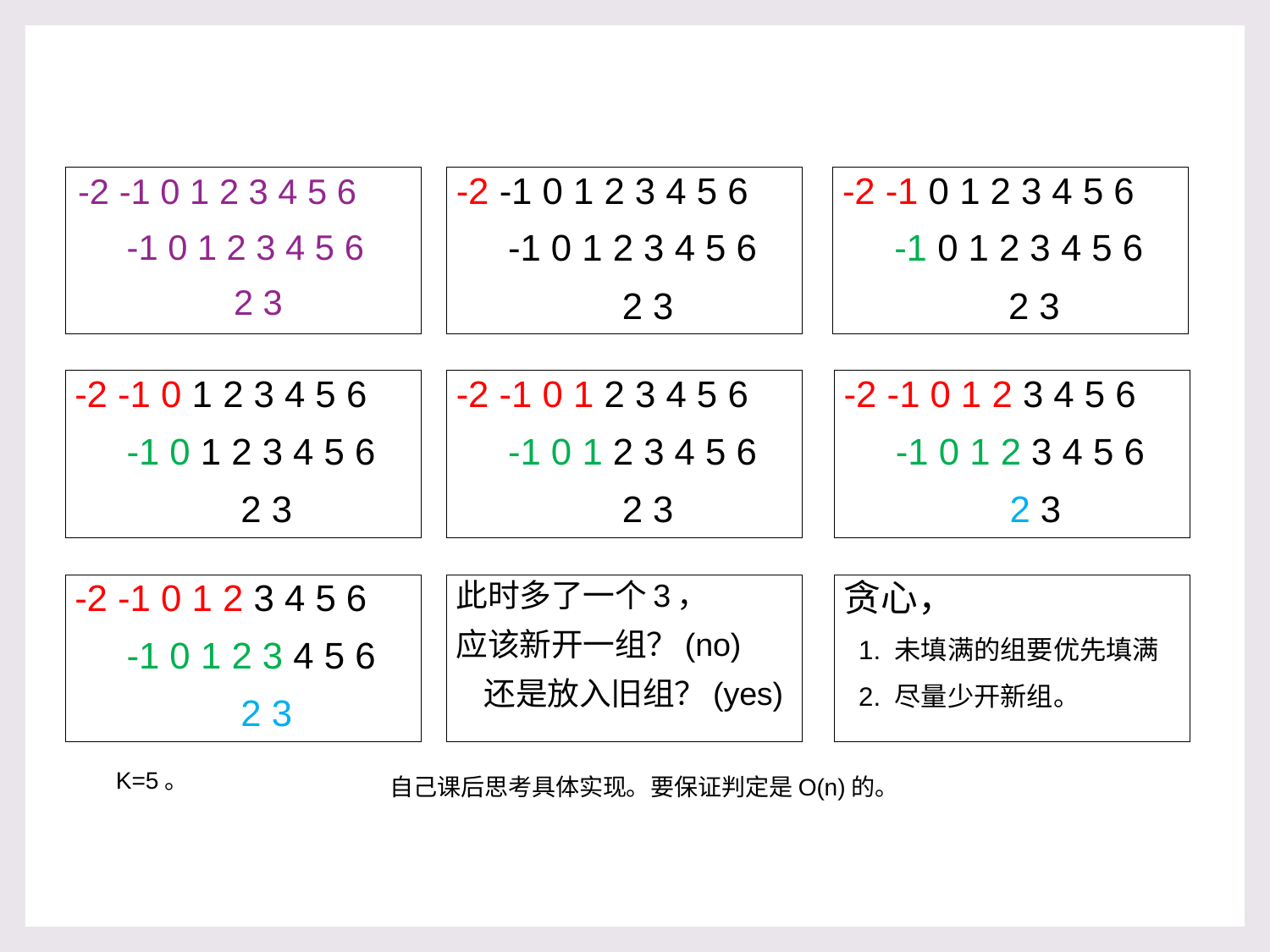

-2 -1 0 1 2 3 4 5 6
     -1 0 1 2 3 4 5 6
                2 3

-2 -1 0 1 2 3 4 5 6
     -1 0 1 2 3 4 5 6
                2 3

-2 -1 0 1 2 3 4 5 6
     -1 0 1 2 3 4 5 6
                2 3

-2 -1 0 1 2 3 4 5 6
     -1 0 1 2 3 4 5 6
                2 3

-2 -1 0 1 2 3 4 5 6
     -1 0 1 2 3 4 5 6
                2 3

-2 -1 0 1 2 3 4 5 6
     -1 0 1 2 3 4 5 6
                2 3

-2 -1 0 1 2 3 4 5 6
     -1 0 1 2 3 4 5 6
                2 3

此时多了一个3，
应该新开一组？(no)
   还是放入旧组？(yes)
贪心，
  1. 未填满的组要优先填满
  2. 尽量少开新组。
K=5。
自己课后思考具体实现。要保证判定是O(n)的。